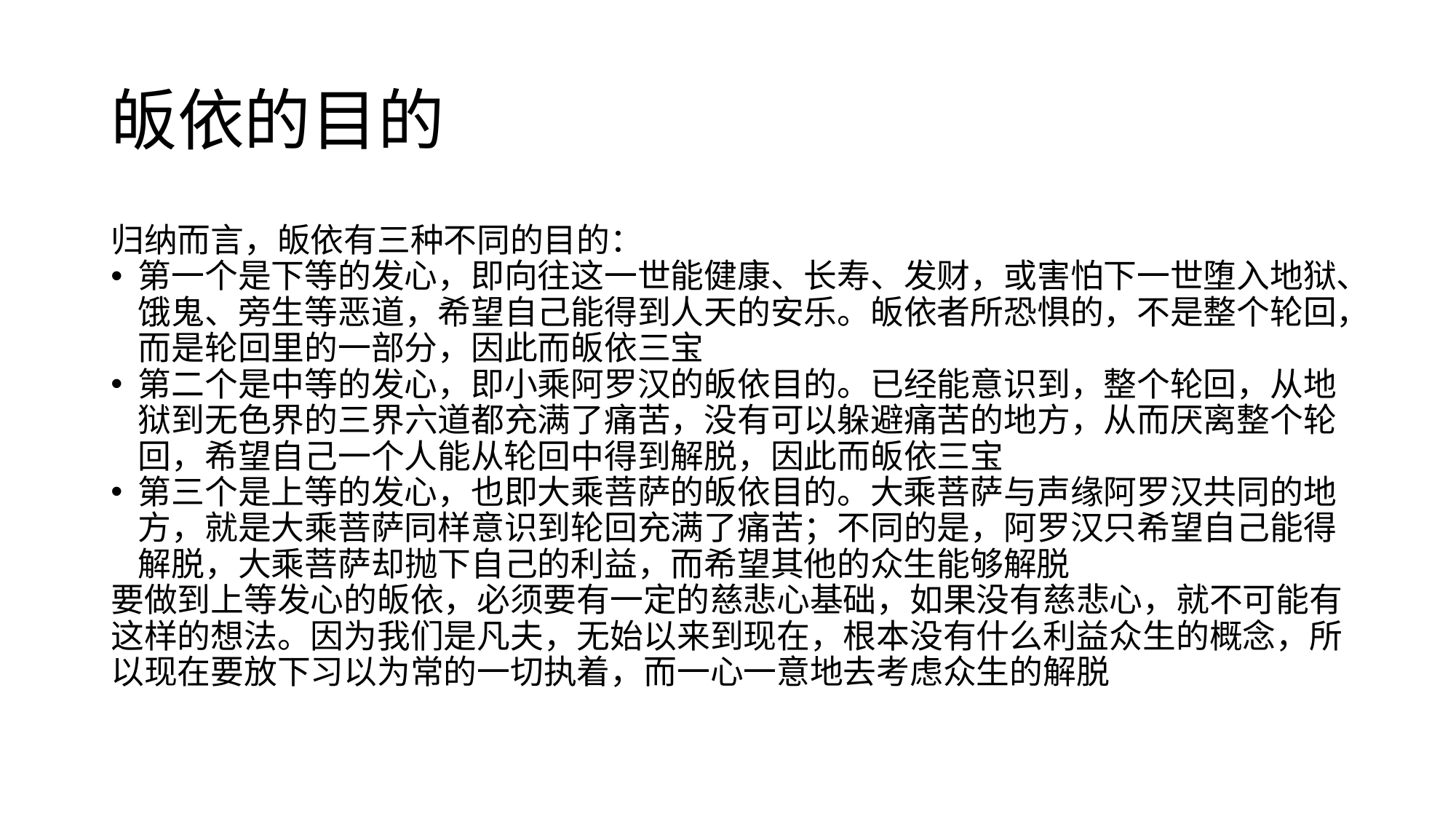

# 皈依的目的
归纳而言，皈依有三种不同的目的：
第一个是下等的发心，即向往这一世能健康、长寿、发财，或害怕下一世堕入地狱、饿鬼、旁生等恶道，希望自己能得到人天的安乐。皈依者所恐惧的，不是整个轮回，而是轮回里的一部分，因此而皈依三宝
第二个是中等的发心，即小乘阿罗汉的皈依目的。已经能意识到，整个轮回，从地狱到无色界的三界六道都充满了痛苦，没有可以躲避痛苦的地方，从而厌离整个轮回，希望自己一个人能从轮回中得到解脱，因此而皈依三宝
第三个是上等的发心，也即大乘菩萨的皈依目的。大乘菩萨与声缘阿罗汉共同的地方，就是大乘菩萨同样意识到轮回充满了痛苦；不同的是，阿罗汉只希望自己能得解脱，大乘菩萨却抛下自己的利益，而希望其他的众生能够解脱
要做到上等发心的皈依，必须要有一定的慈悲心基础，如果没有慈悲心，就不可能有这样的想法。因为我们是凡夫，无始以来到现在，根本没有什么利益众生的概念，所以现在要放下习以为常的一切执着，而一心一意地去考虑众生的解脱